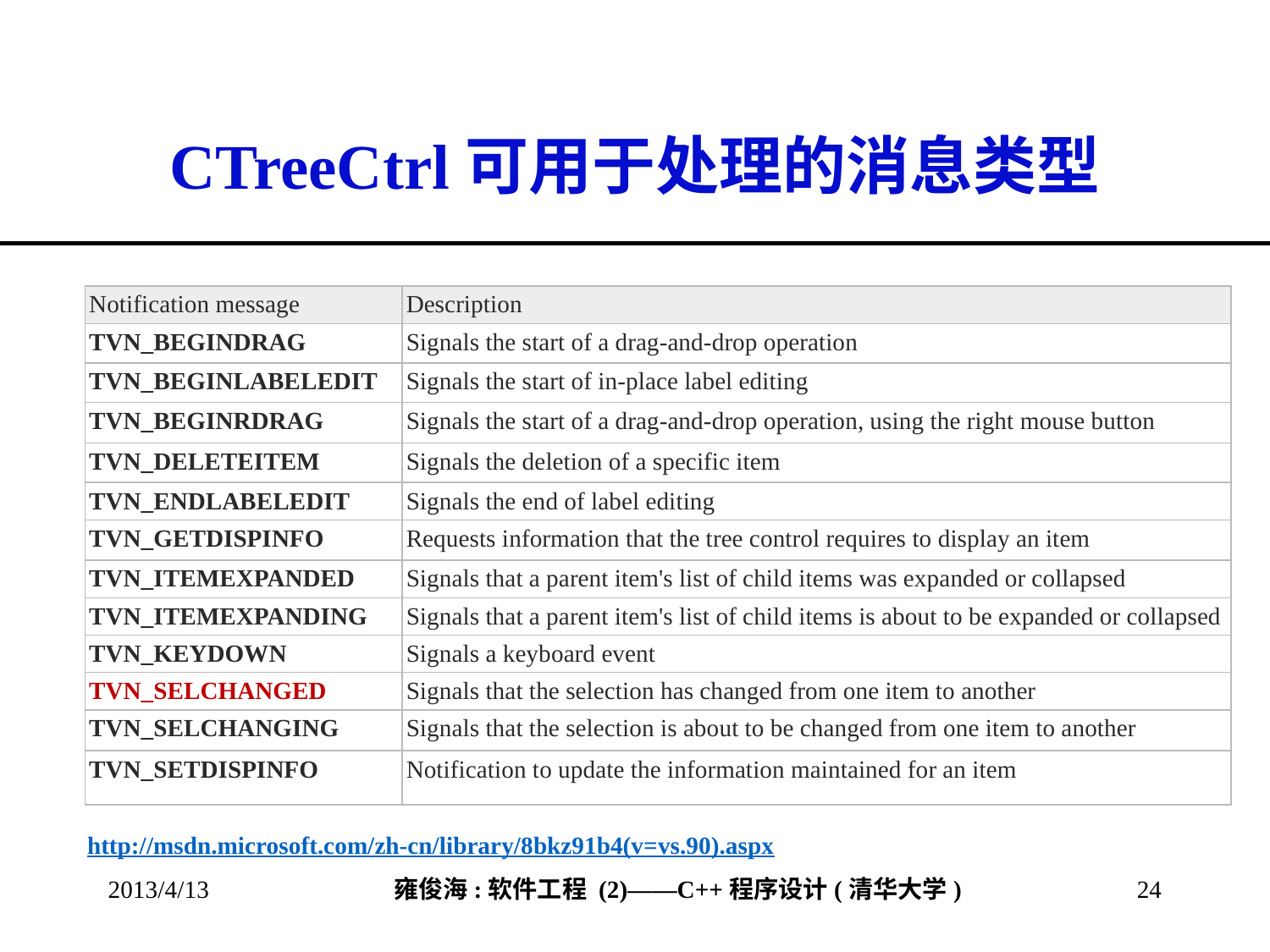

# CTreeCtrl可用于处理的消息类型
| Notification message | Description |
| --- | --- |
| TVN\_BEGINDRAG | Signals the start of a drag-and-drop operation |
| TVN\_BEGINLABELEDIT | Signals the start of in-place label editing |
| TVN\_BEGINRDRAG | Signals the start of a drag-and-drop operation, using the right mouse button |
| TVN\_DELETEITEM | Signals the deletion of a specific item |
| TVN\_ENDLABELEDIT | Signals the end of label editing |
| TVN\_GETDISPINFO | Requests information that the tree control requires to display an item |
| TVN\_ITEMEXPANDED | Signals that a parent item's list of child items was expanded or collapsed |
| TVN\_ITEMEXPANDING | Signals that a parent item's list of child items is about to be expanded or collapsed |
| TVN\_KEYDOWN | Signals a keyboard event |
| TVN\_SELCHANGED | Signals that the selection has changed from one item to another |
| TVN\_SELCHANGING | Signals that the selection is about to be changed from one item to another |
| TVN\_SETDISPINFO | Notification to update the information maintained for an item |
http://msdn.microsoft.com/zh-cn/library/8bkz91b4(v=vs.90).aspx
2013/4/13
24